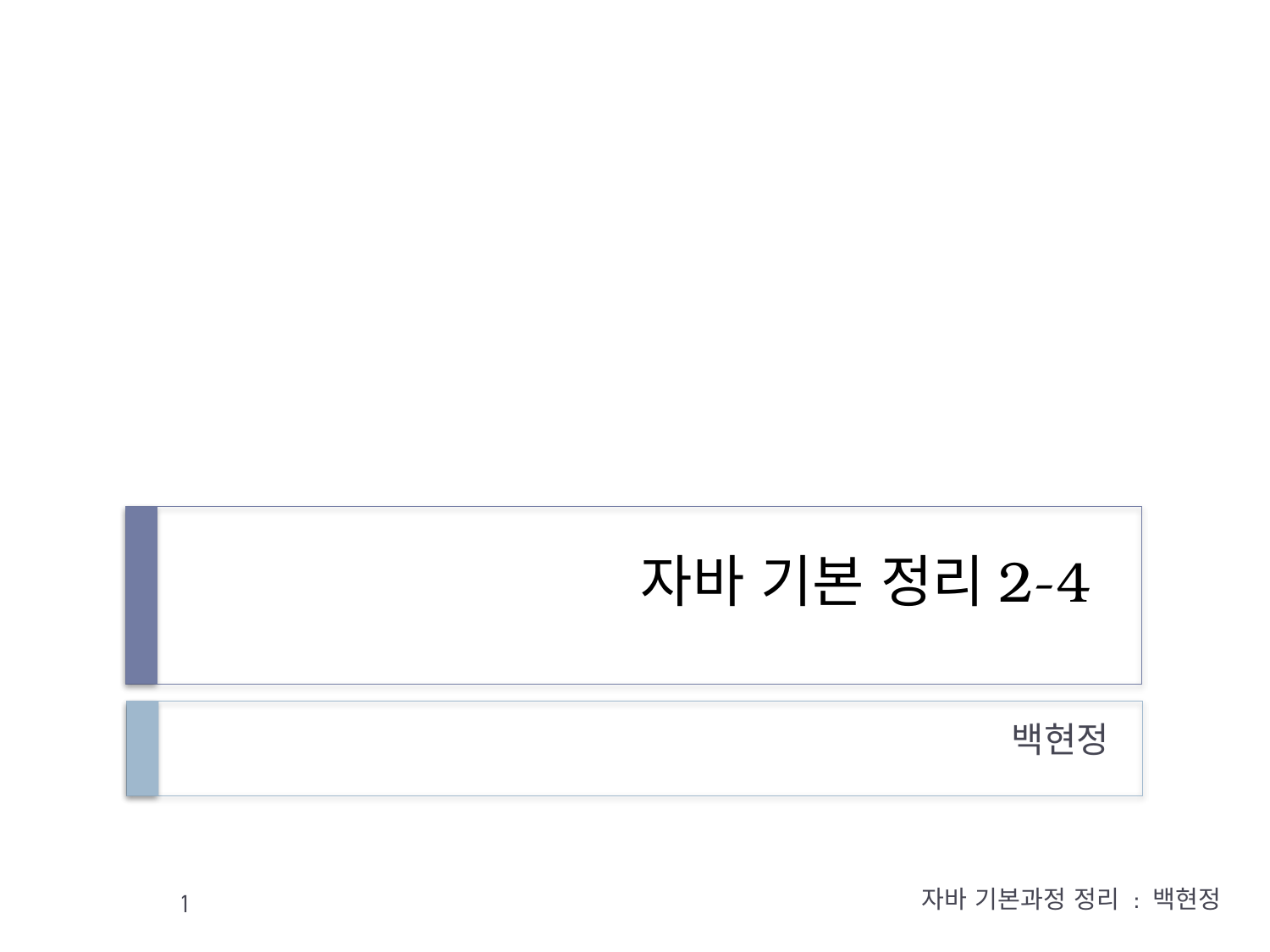

# 자바 기본 정리2-4
백현정
자바 기본과정 정리 : 백현정
1